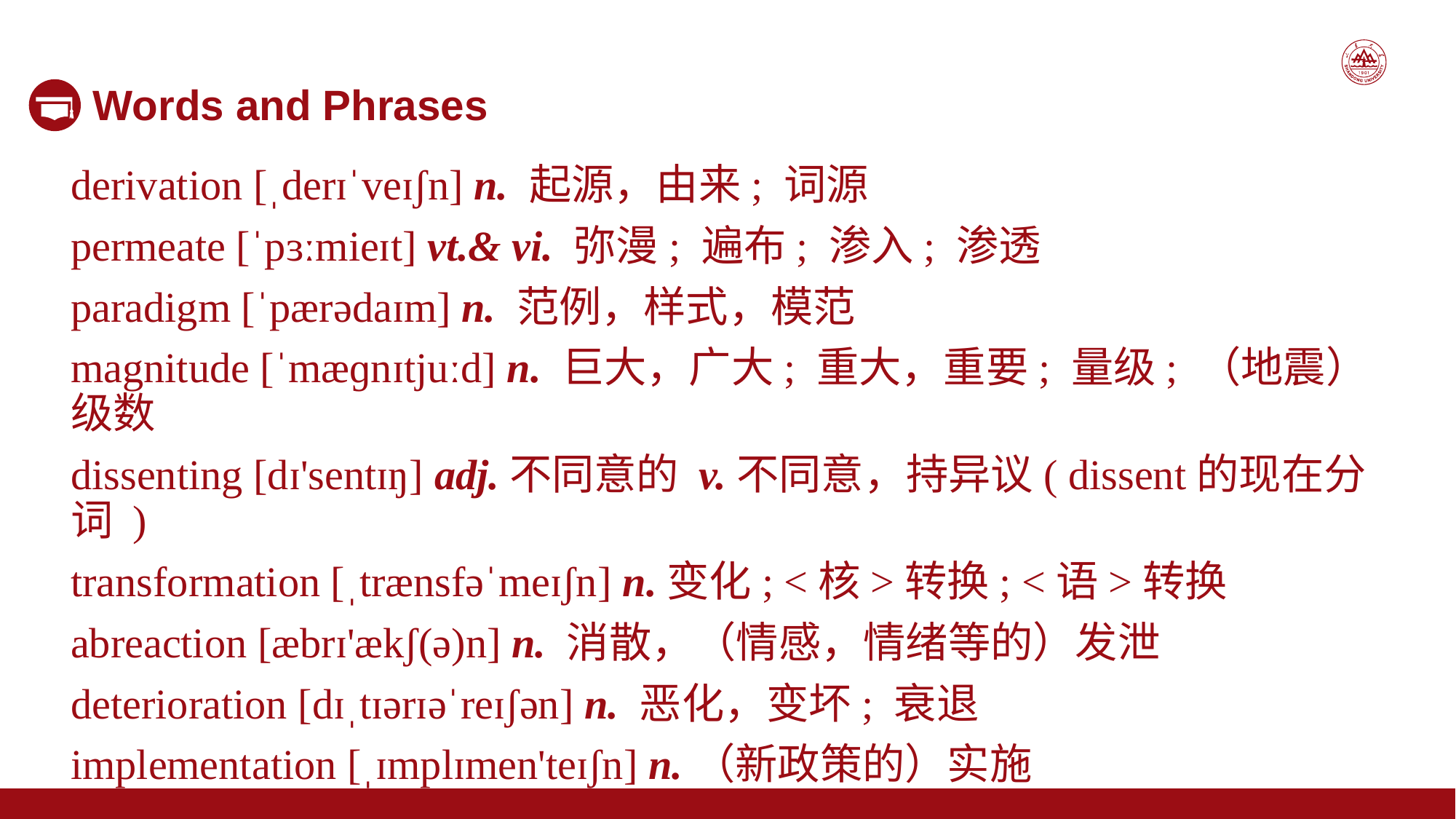

Words and Phrases
derivation [ˌderɪˈveɪʃn] n. 起源，由来; 词源
permeate [ˈpɜːmieɪt] vt.& vi. 弥漫; 遍布; 渗入; 渗透
paradigm [ˈpærədaɪm] n. 范例，样式，模范
magnitude [ˈmæɡnɪtjuːd] n. 巨大，广大; 重大，重要; 量级; （地震）级数
dissenting [dɪ'sentɪŋ] adj.不同意的 v.不同意，持异议( dissent的现在分词 )
transformation [ˌtrænsfəˈmeɪʃn] n.变化; <核>转换; <语>转换
abreaction [æbrɪ'ækʃ(ə)n] n. 消散，（情感，情绪等的）发泄
deterioration [dɪˌtɪərɪəˈreɪʃən] n. 恶化，变坏; 衰退
implementation [ˌɪmplɪmen'teɪʃn] n.（新政策的）实施